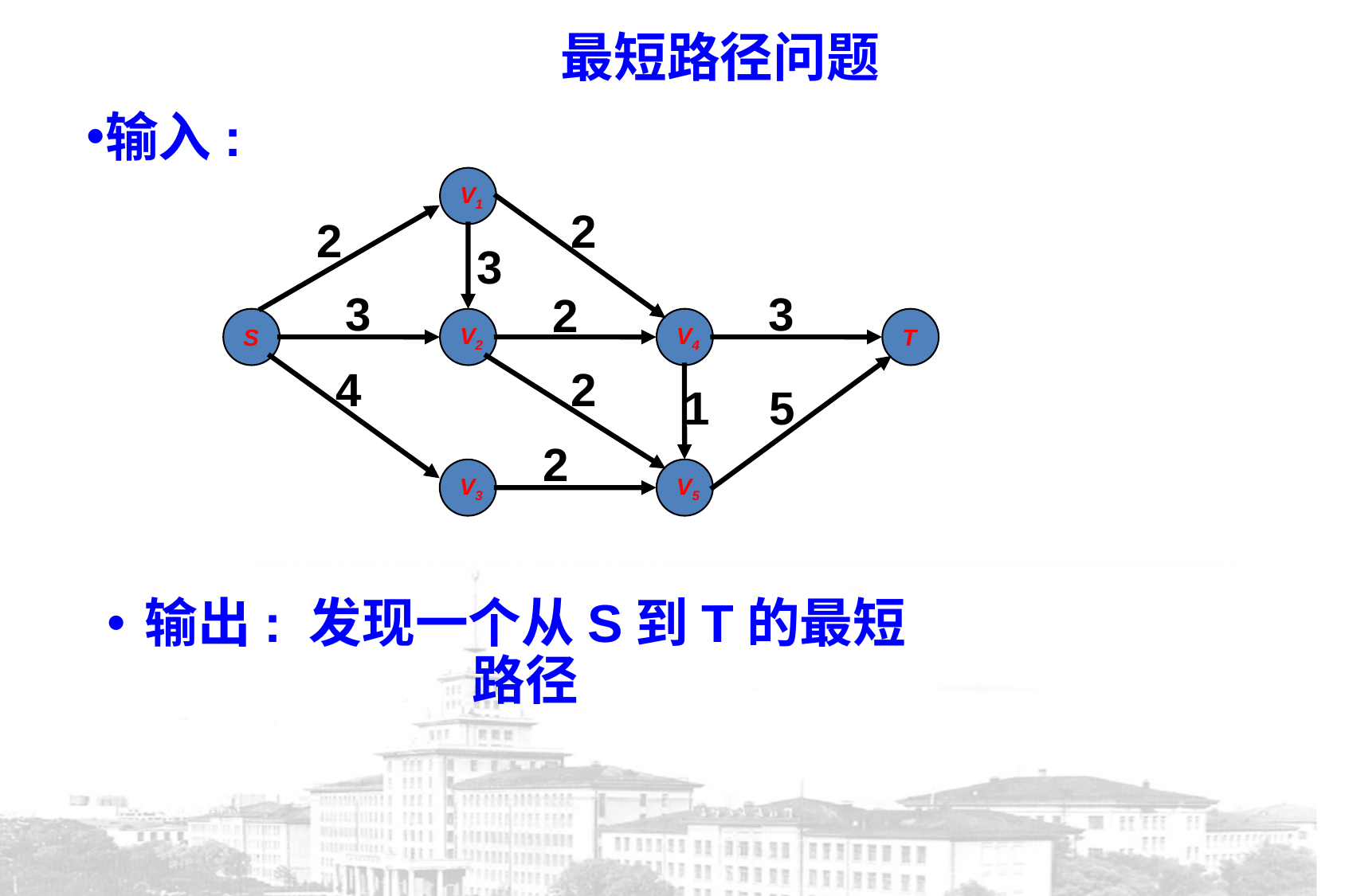

最短路径问题

输入:
V1

S
V2
V4
T

V3
V5

2
2
3
3
3
2
4
2
5
2
1
输出: 发现一个从S到T的最短路径